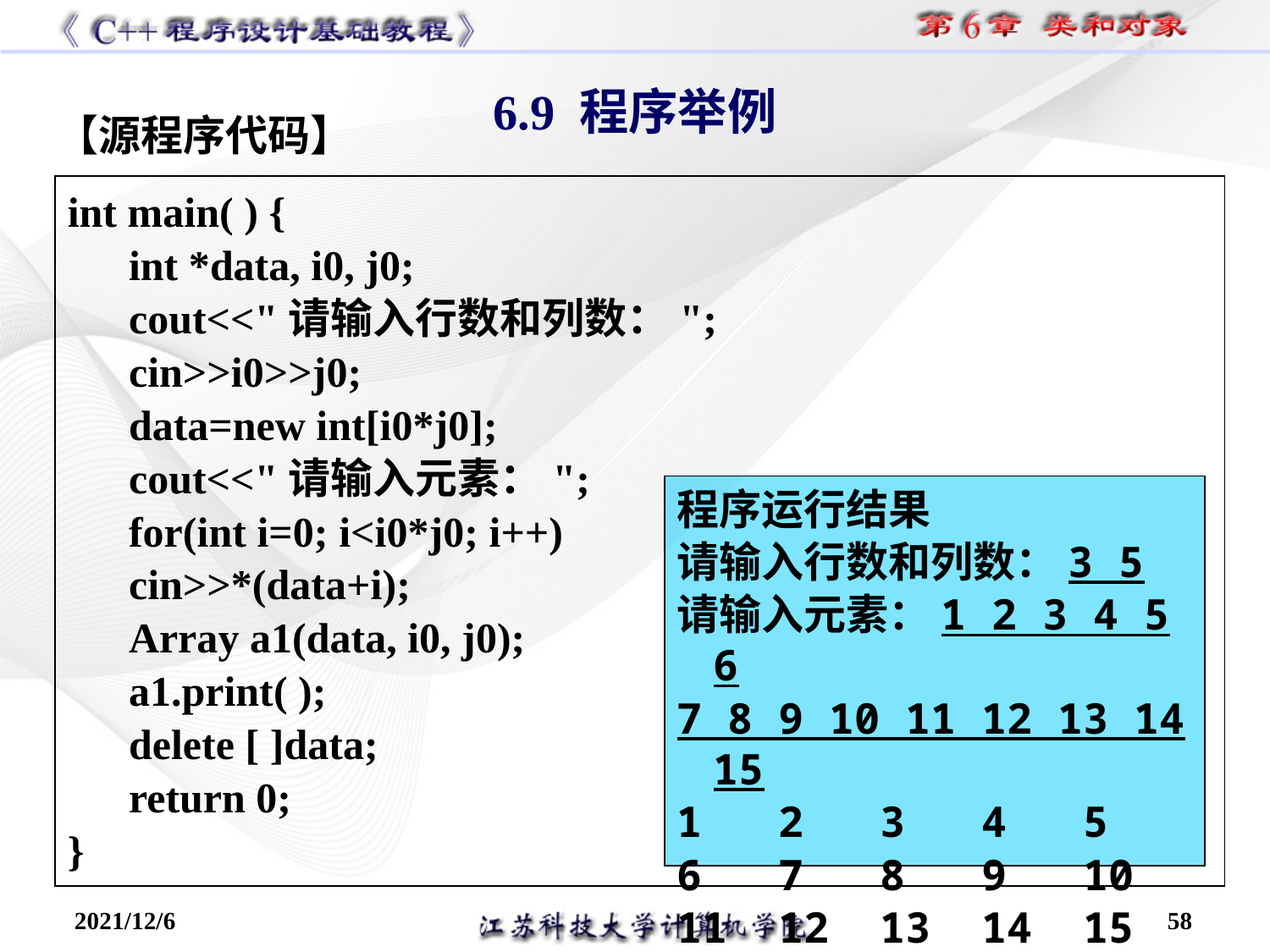

6.9 程序举例
【源程序代码】
int main( ) {
int *data, i0, j0;
cout<<"请输入行数和列数：";
cin>>i0>>j0;
data=new int[i0*j0];
cout<<"请输入元素：";
for(int i=0; i<i0*j0; i++)
cin>>*(data+i);
Array a1(data, i0, j0);
a1.print( );
delete [ ]data;
return 0;
}
程序运行结果
请输入行数和列数：3 5
请输入元素：1 2 3 4 5 6
7 8 9 10 11 12 13 14 15
1   2   3   4   5
6   7   8   9   10
11  12  13  14  15